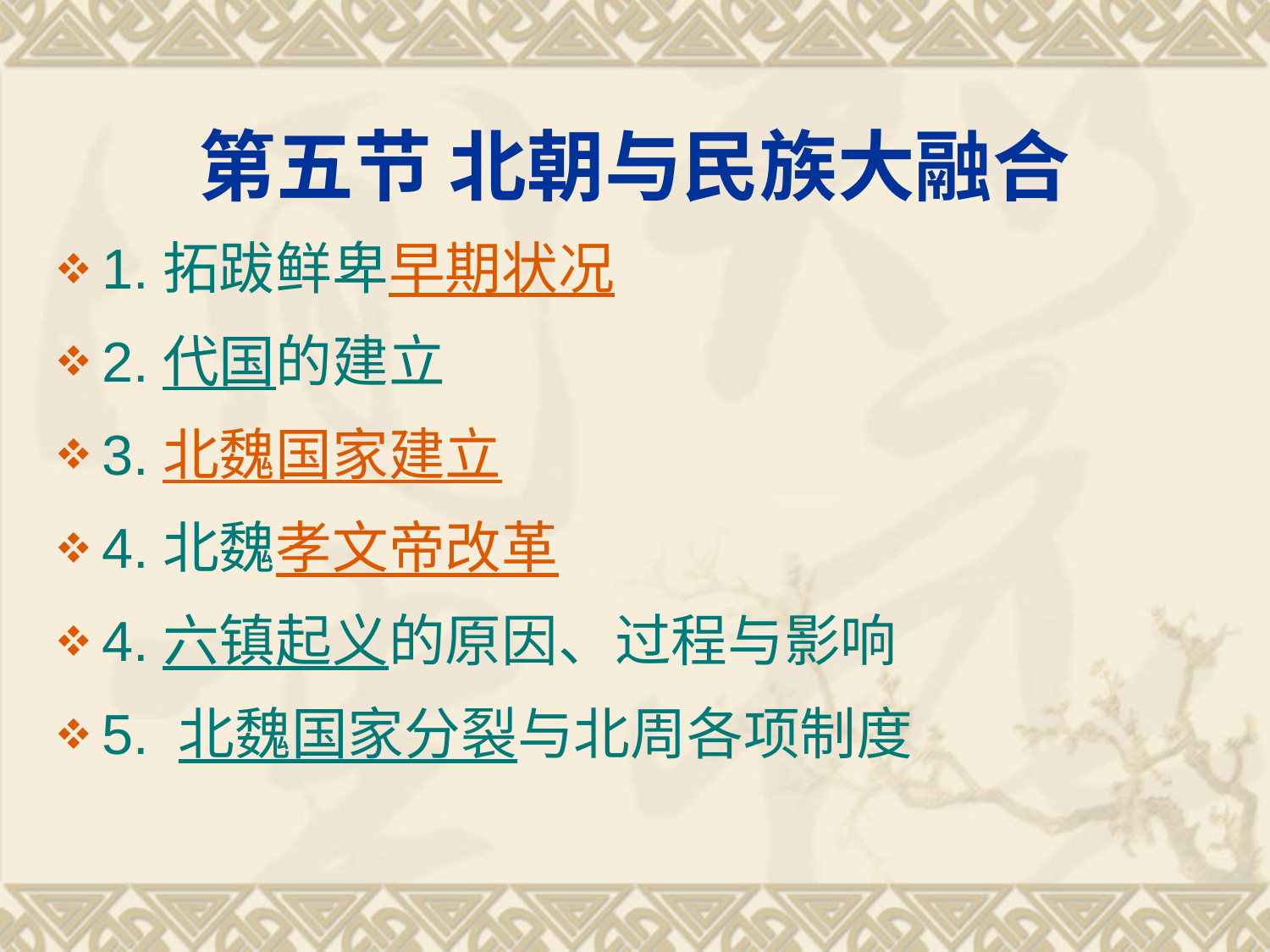

# 第五节 北朝与民族大融合
1.拓跋鲜卑早期状况
2.代国的建立
3.北魏国家建立
4.北魏孝文帝改革
4.六镇起义的原因、过程与影响
5. 北魏国家分裂与北周各项制度